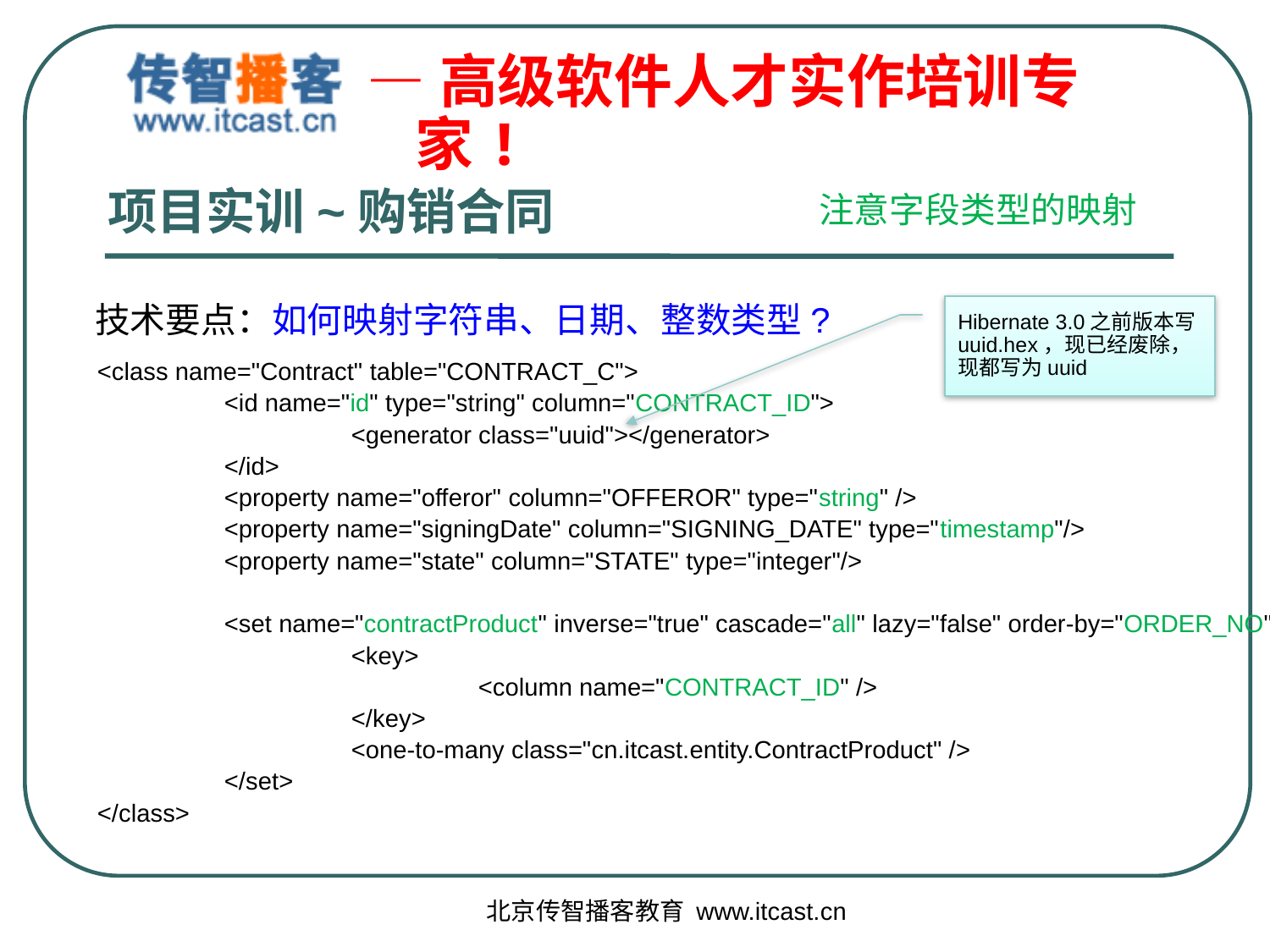

# 项目实训~购销合同
注意字段类型的映射
技术要点：如何映射字符串、日期、整数类型?
Hibernate 3.0之前版本写uuid.hex，现已经废除，现都写为uuid
<class name="Contract" table="CONTRACT_C">
	<id name="id" type="string" column="CONTRACT_ID">
		<generator class="uuid"></generator>
	</id>
	<property name="offeror" column="OFFEROR" type="string" />
	<property name="signingDate" column="SIGNING_DATE" type="timestamp"/>
	<property name="state" column="STATE" type="integer"/>

	<set name="contractProduct" inverse="true" cascade="all" lazy="false" order-by="ORDER_NO">
		<key>
			<column name="CONTRACT_ID" />
		</key>
		<one-to-many class="cn.itcast.entity.ContractProduct" />
	</set>
</class>
北京传智播客教育 www.itcast.cn